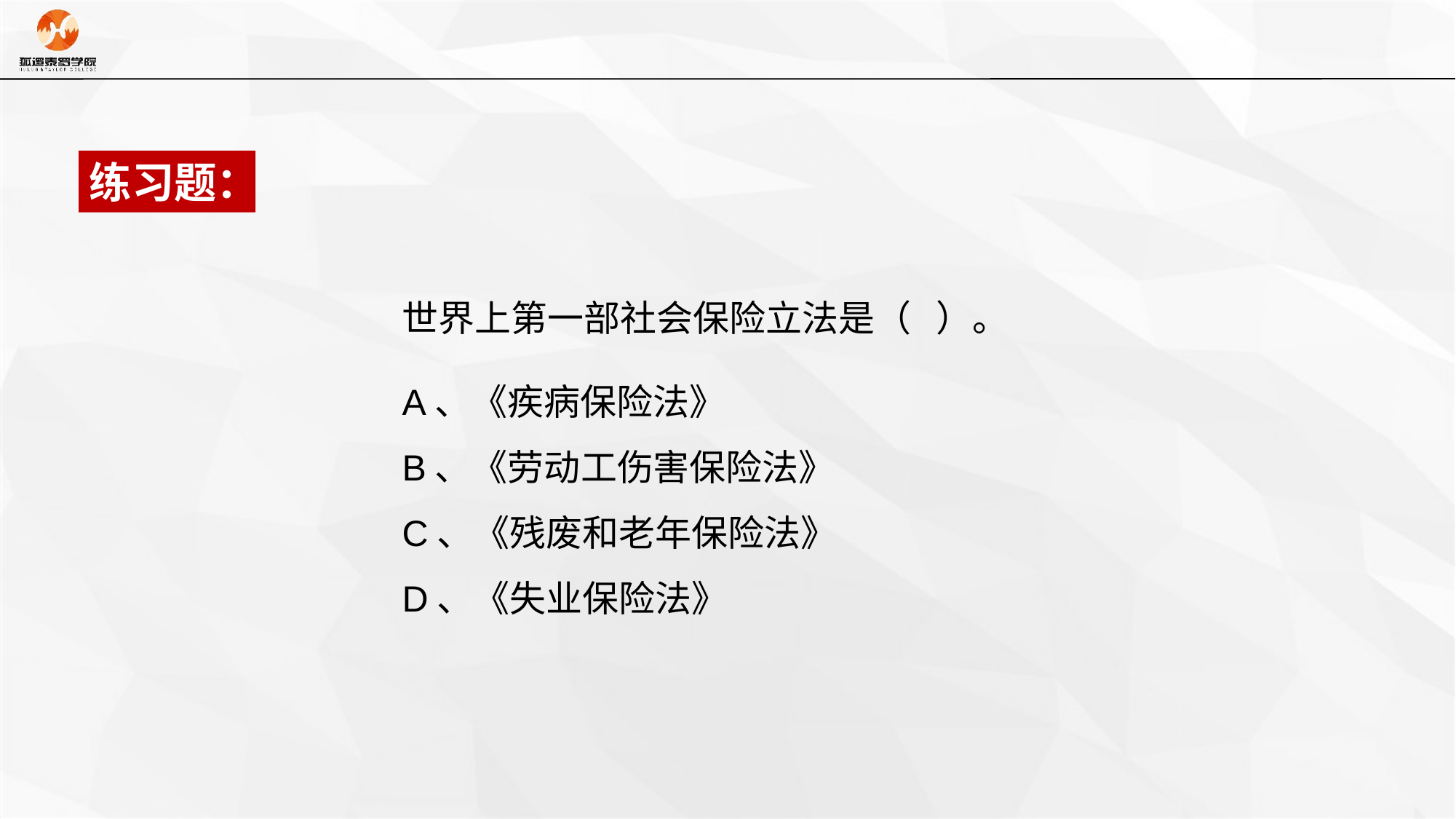

练习题：
世界上第一部社会保险立法是（   ）。
A、《疾病保险法》
B、《劳动工伤害保险法》
C、《残废和老年保险法》
D、《失业保险法》